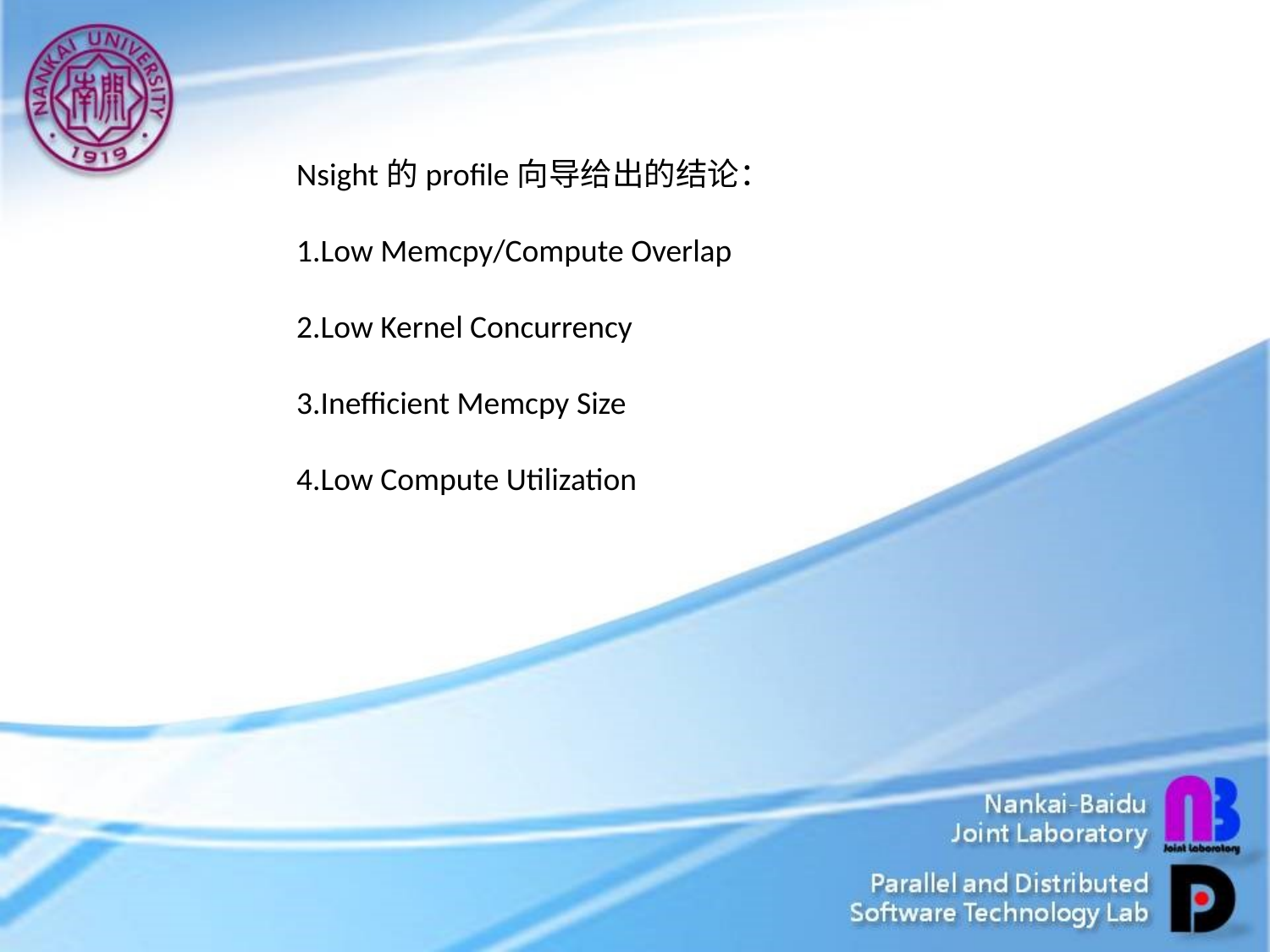

Nsight的profile向导给出的结论：

1.Low Memcpy/Compute Overlap

2.Low Kernel Concurrency

3.Inefficient Memcpy Size

4.Low Compute Utilization